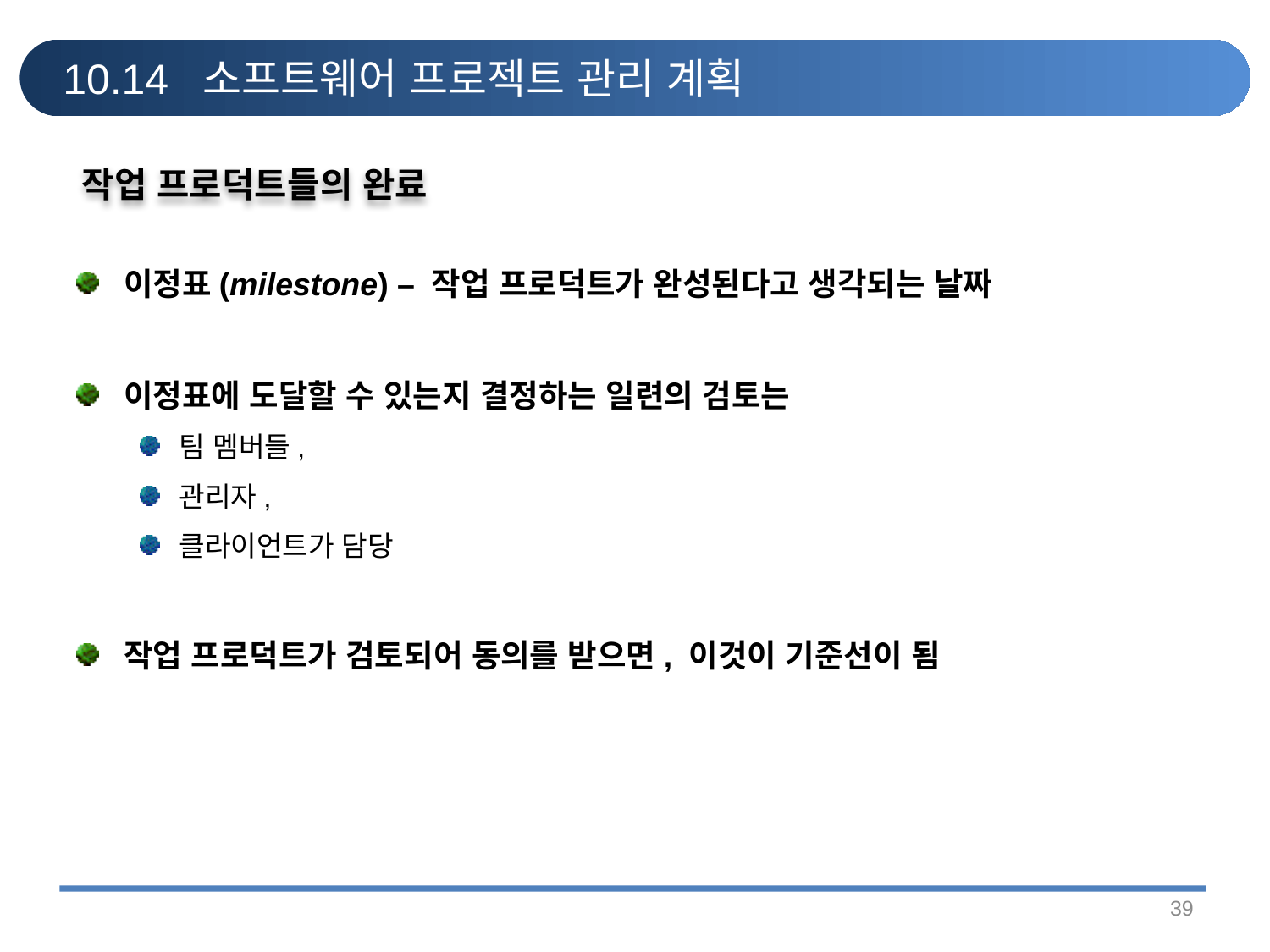

# 10.14  소프트웨어 프로젝트 관리 계획
작업 프로덕트들의 완료
이정표(milestone) – 작업 프로덕트가 완성된다고 생각되는 날짜

이정표에 도달할 수 있는지 결정하는 일련의 검토는
팀 멤버들,
관리자,
클라이언트가 담당

작업 프로덕트가 검토되어 동의를 받으면, 이것이 기준선이 됨
39